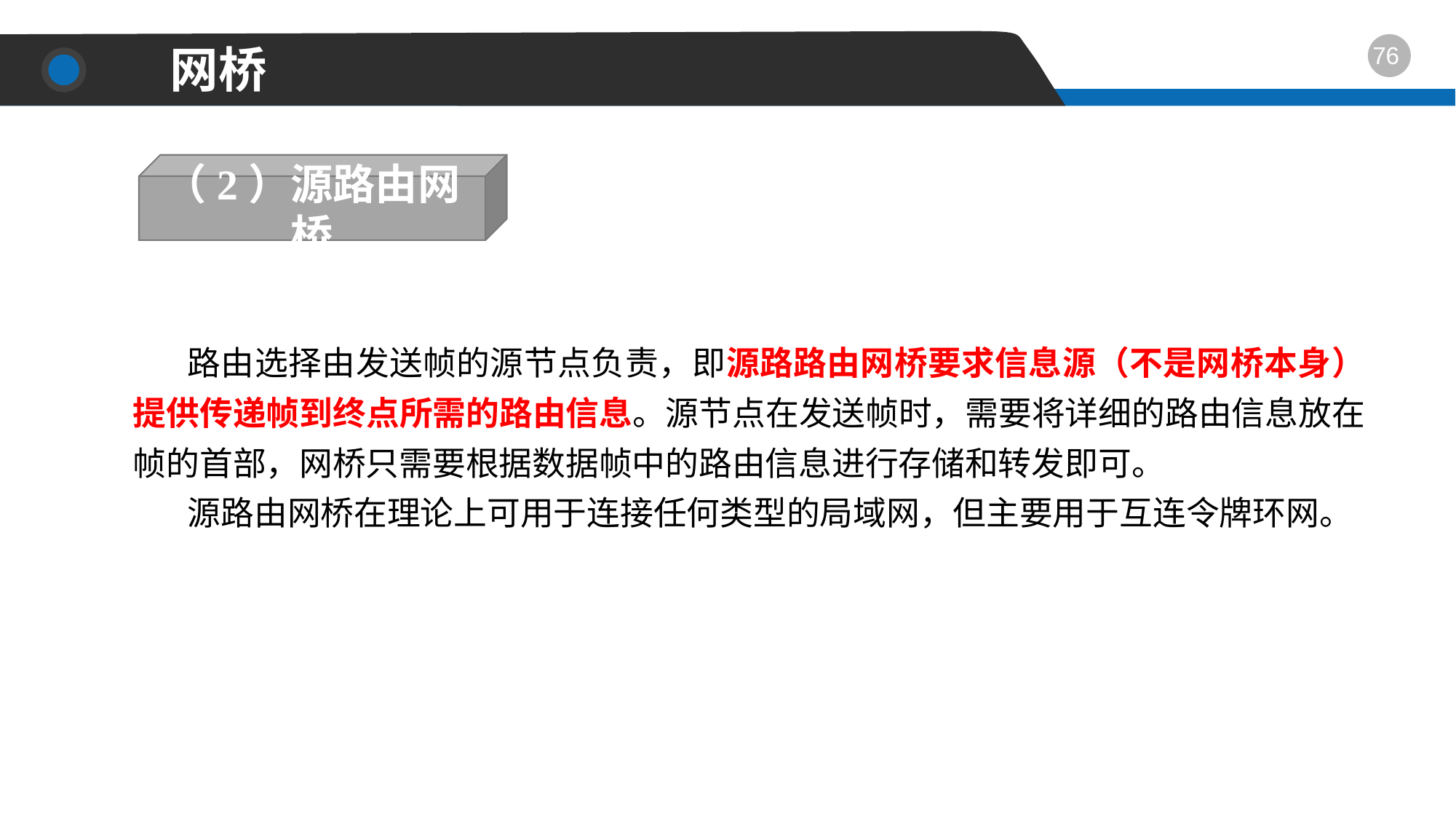

网桥
（2）源路由网桥
路由选择由发送帧的源节点负责，即源路路由网桥要求信息源（不是网桥本身）提供传递帧到终点所需的路由信息。源节点在发送帧时，需要将详细的路由信息放在帧的首部，网桥只需要根据数据帧中的路由信息进行存储和转发即可。
源路由网桥在理论上可用于连接任何类型的局域网，但主要用于互连令牌环网。